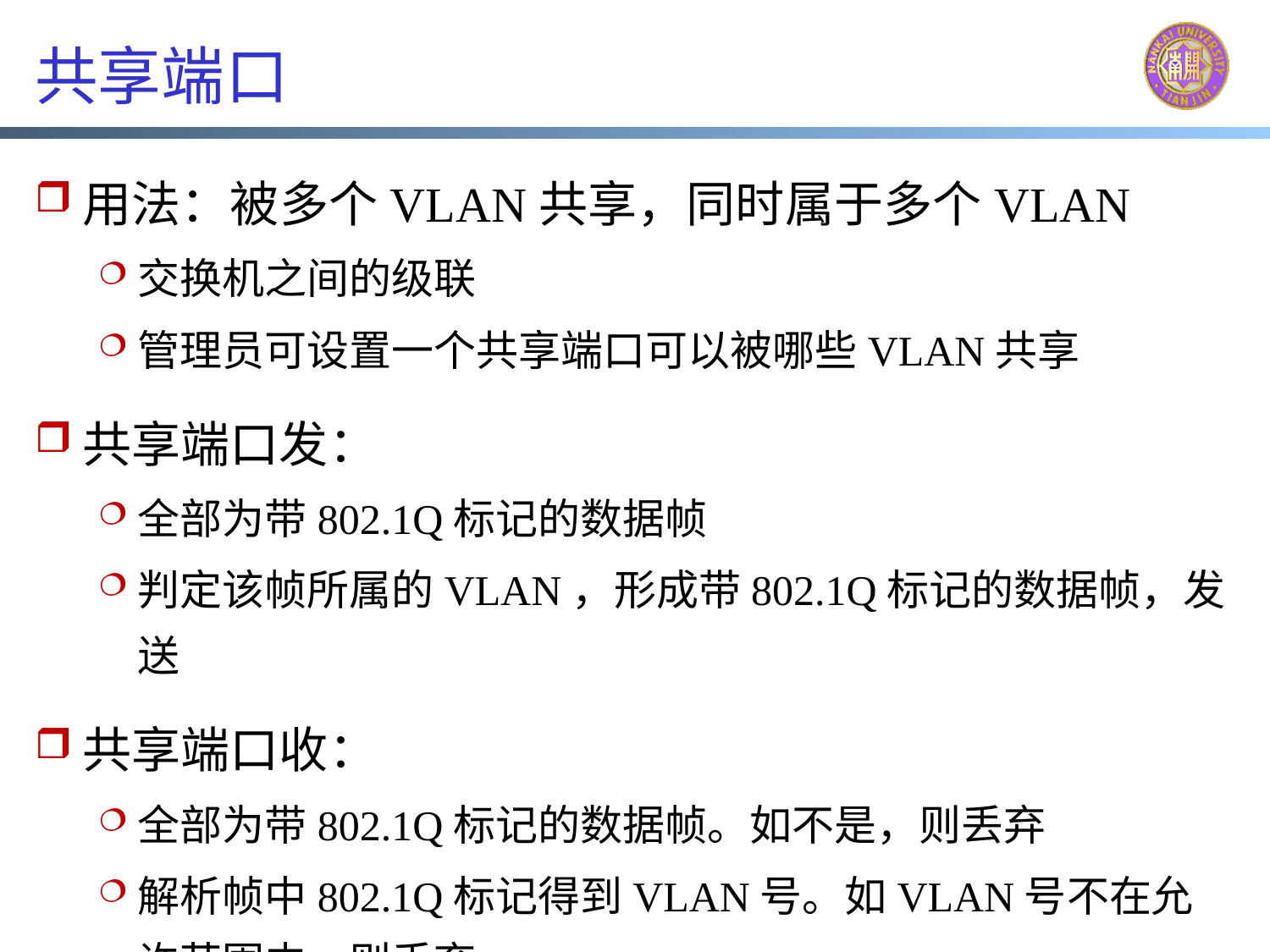

# 共享端口
用法：被多个VLAN共享，同时属于多个VLAN
交换机之间的级联
管理员可设置一个共享端口可以被哪些VLAN共享
共享端口发：
全部为带802.1Q标记的数据帧
判定该帧所属的VLAN，形成带802.1Q标记的数据帧，发送
共享端口收：
全部为带802.1Q标记的数据帧。如不是，则丢弃
解析帧中802.1Q标记得到VLAN号。如VLAN号不在允许范围内，则丢弃